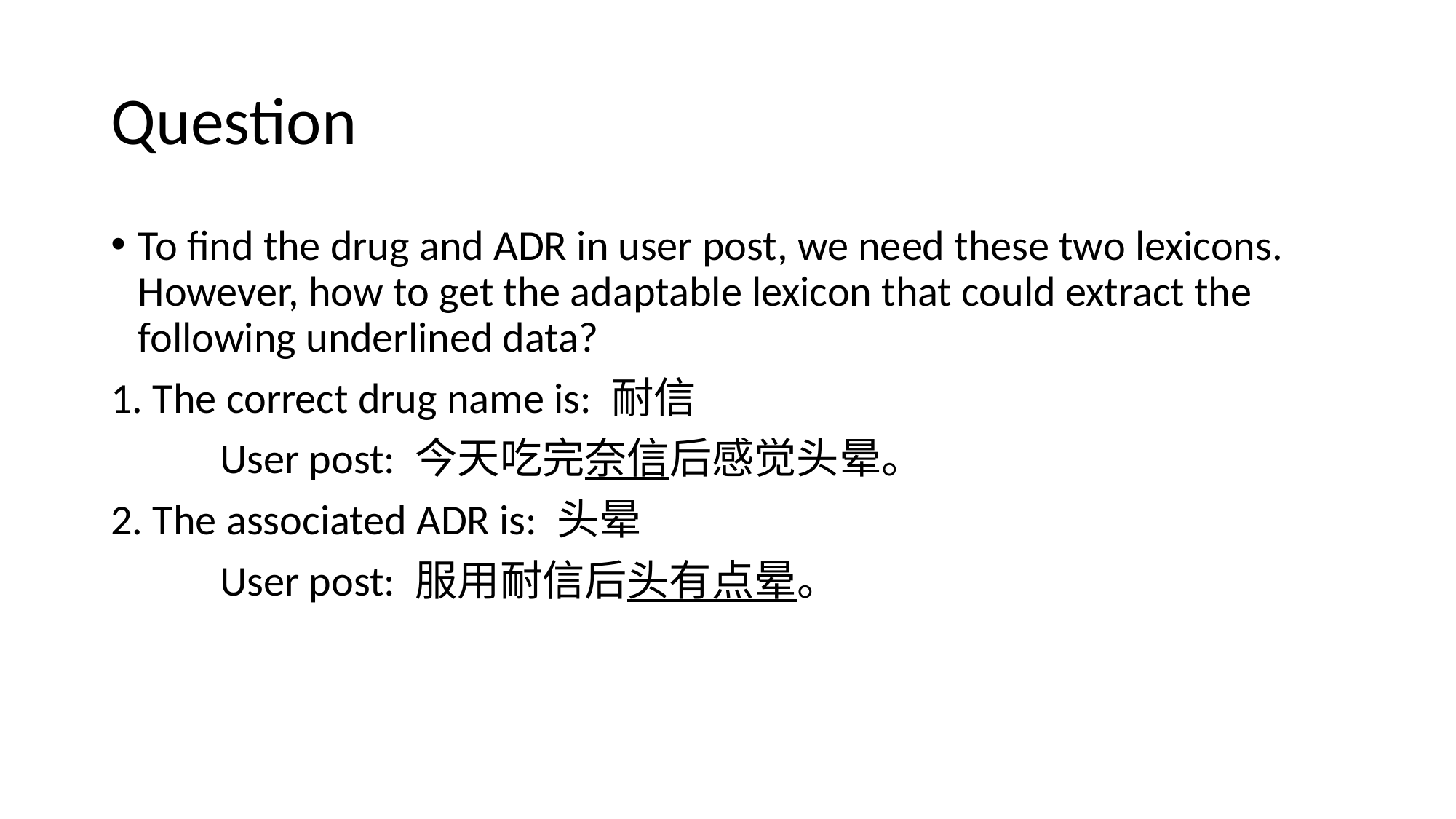

# Question
To find the drug and ADR in user post, we need these two lexicons. However, how to get the adaptable lexicon that could extract the following underlined data?
1. The correct drug name is: 耐信
	User post: 今天吃完奈信后感觉头晕。
2. The associated ADR is: 头晕
	User post: 服用耐信后头有点晕。